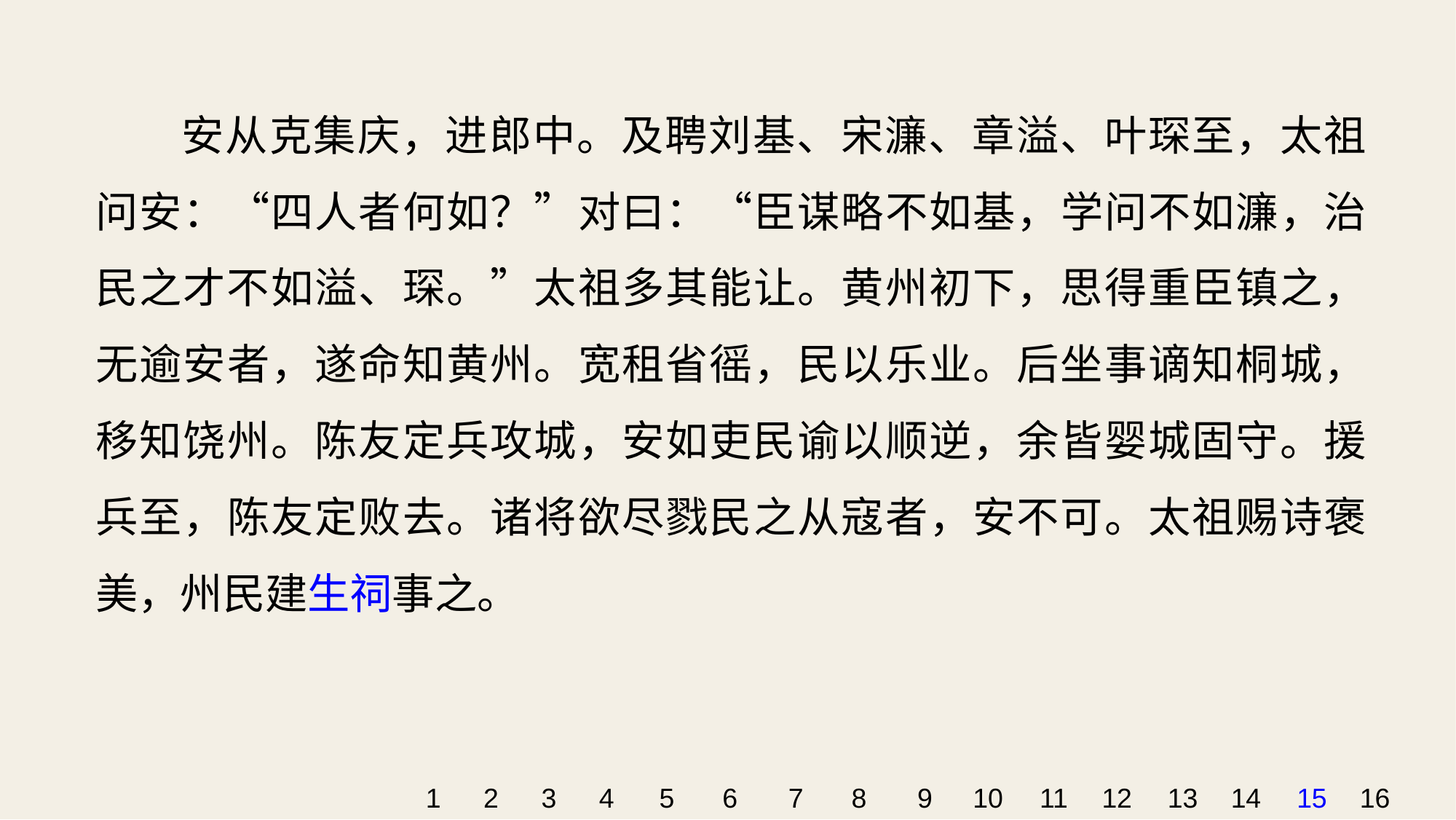

安从克集庆，进郎中。及聘刘基、宋濂、章溢、叶琛至，太祖问安：“四人者何如？”对曰：“臣谋略不如基，学问不如濂，治民之才不如溢、琛。”太祖多其能让。黄州初下，思得重臣镇之，无逾安者，遂命知黄州。宽租省徭，民以乐业。后坐事谪知桐城，移知饶州。陈友定兵攻城，安如吏民谕以顺逆，余皆婴城固守。援兵至，陈友定败去。诸将欲尽戮民之从寇者，安不可。太祖赐诗褒美，州民建生祠事之。
1
2
3
4
5
6
7
8
9
10
11
12
13
14
15
16